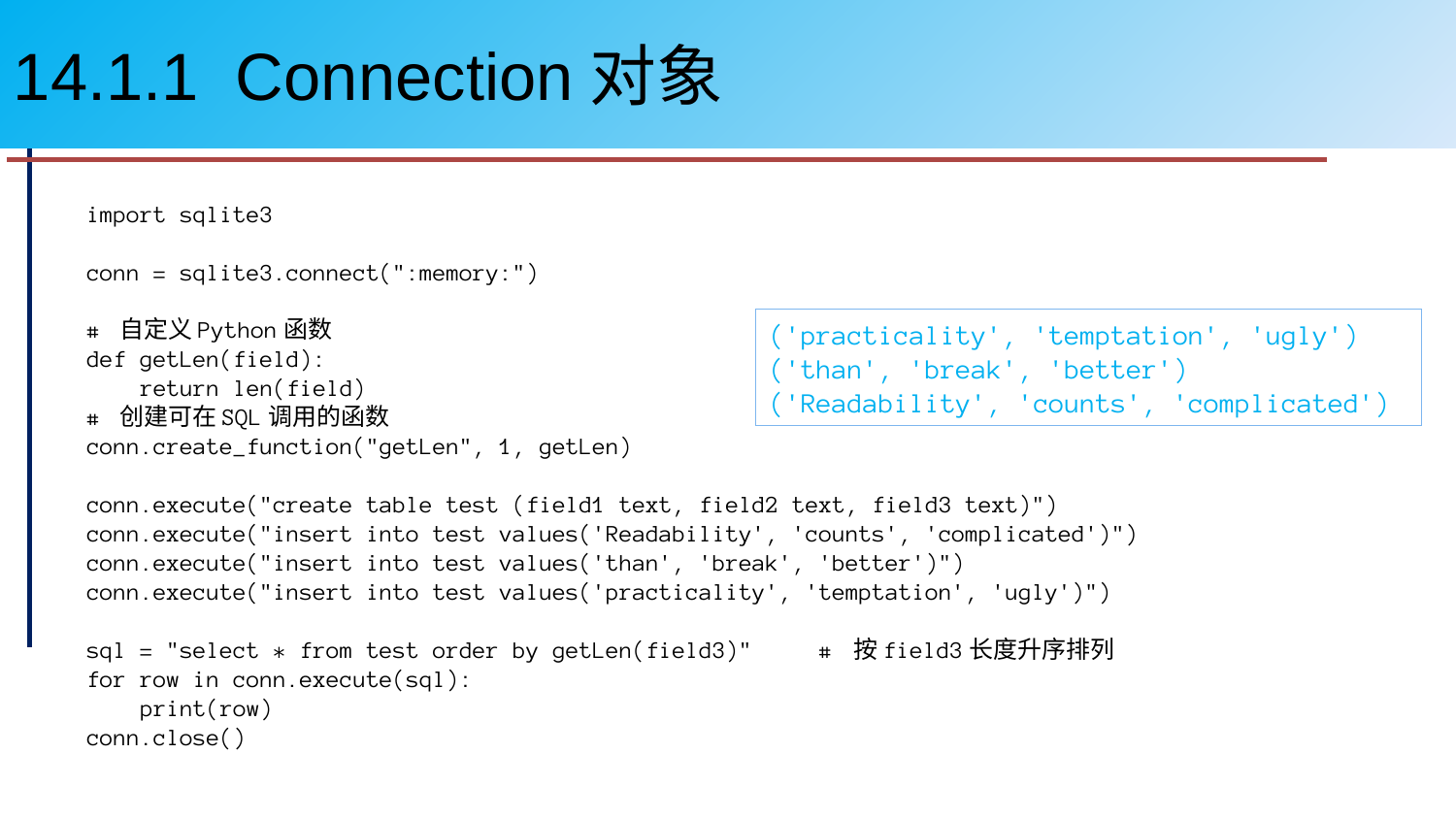

# 14.1.1  Connection对象
import sqlite3

conn = sqlite3.connect(":memory:")

# 自定义Python函数
def getLen(field):
    return len(field)
# 创建可在SQL调用的函数
conn.create_function("getLen", 1, getLen)

conn.execute("create table test (field1 text, field2 text, field3 text)")
conn.execute("insert into test values('Readability', 'counts', 'complicated')")
conn.execute("insert into test values('than', 'break', 'better')")
conn.execute("insert into test values('practicality', 'temptation', 'ugly')")

sql = "select * from test order by getLen(field3)"     # 按field3长度升序排列
for row in conn.execute(sql):
    print(row)
conn.close()
('practicality', 'temptation', 'ugly')
('than', 'break', 'better')
('Readability', 'counts', 'complicated')